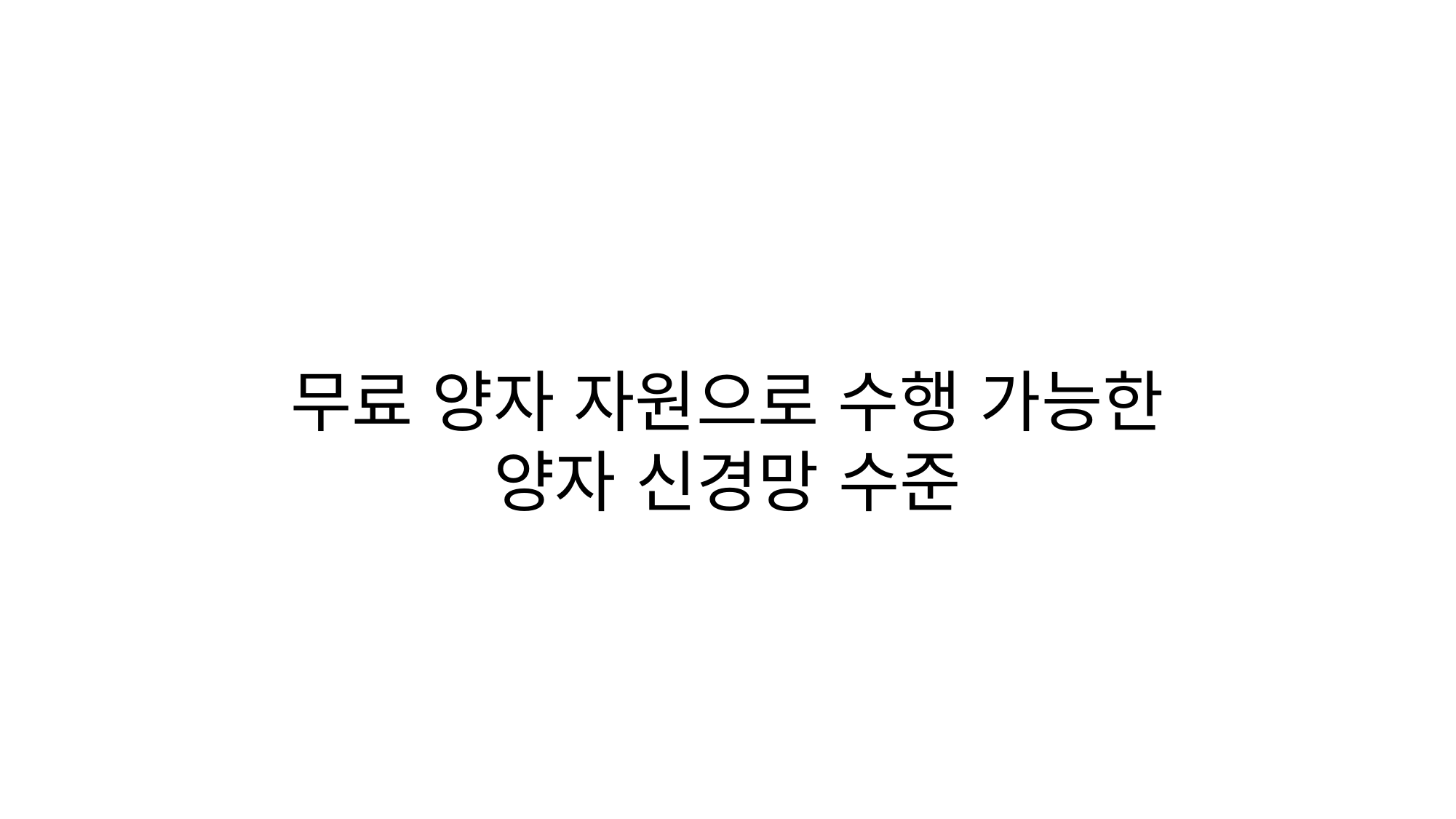

무료 양자 자원으로 수행 가능한
양자 신경망 수준